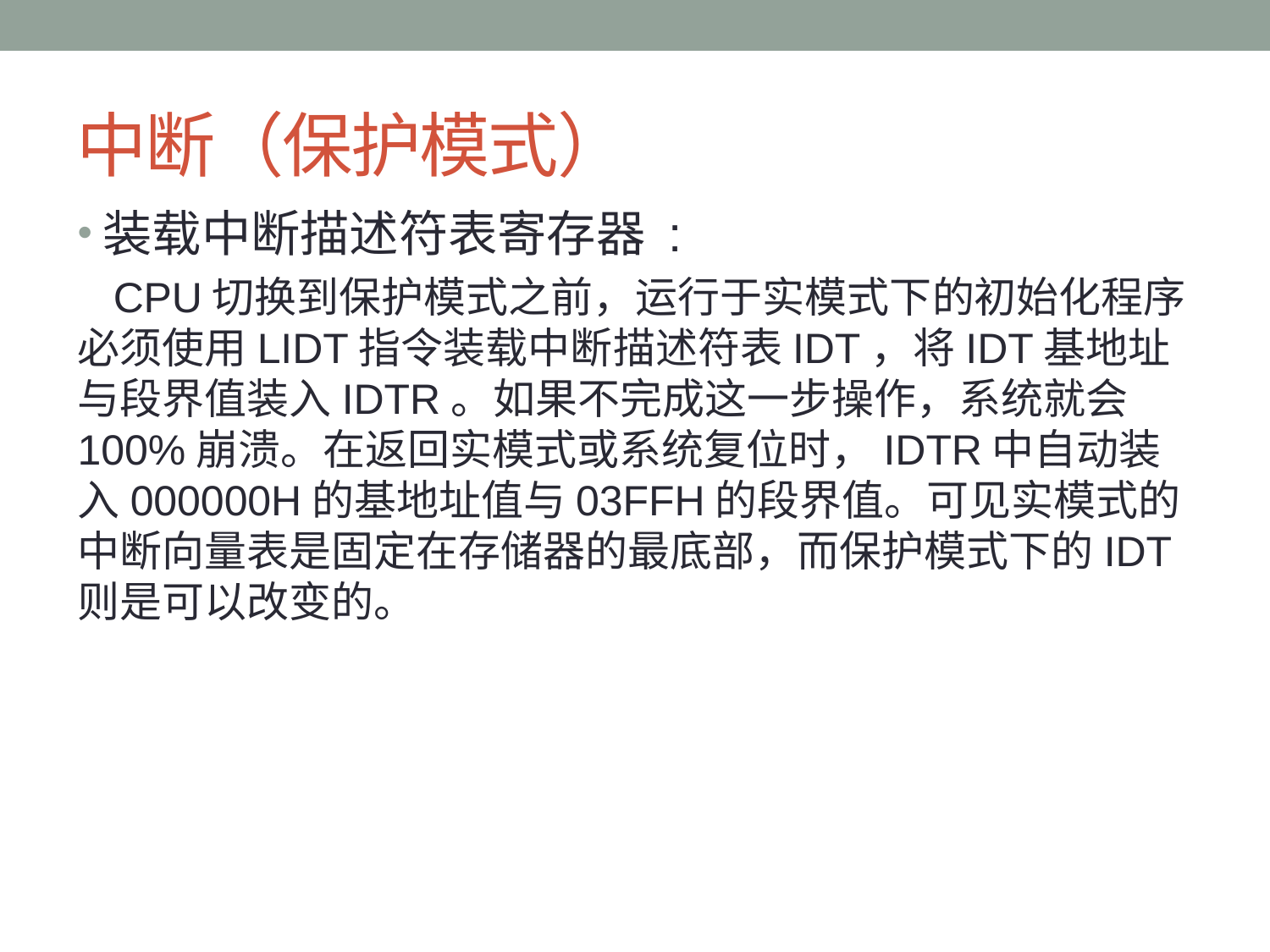

# 中断（保护模式）
装载中断描述符表寄存器 :
   CPU切换到保护模式之前，运行于实模式下的初始化程序必须使用LIDT指令装载中断描述符表IDT，将IDT基地址与段界值装入IDTR。如果不完成这一步操作，系统就会100%崩溃。在返回实模式或系统复位时，IDTR中自动装入000000H的基地址值与03FFH的段界值。可见实模式的中断向量表是固定在存储器的最底部，而保护模式下的IDT则是可以改变的。